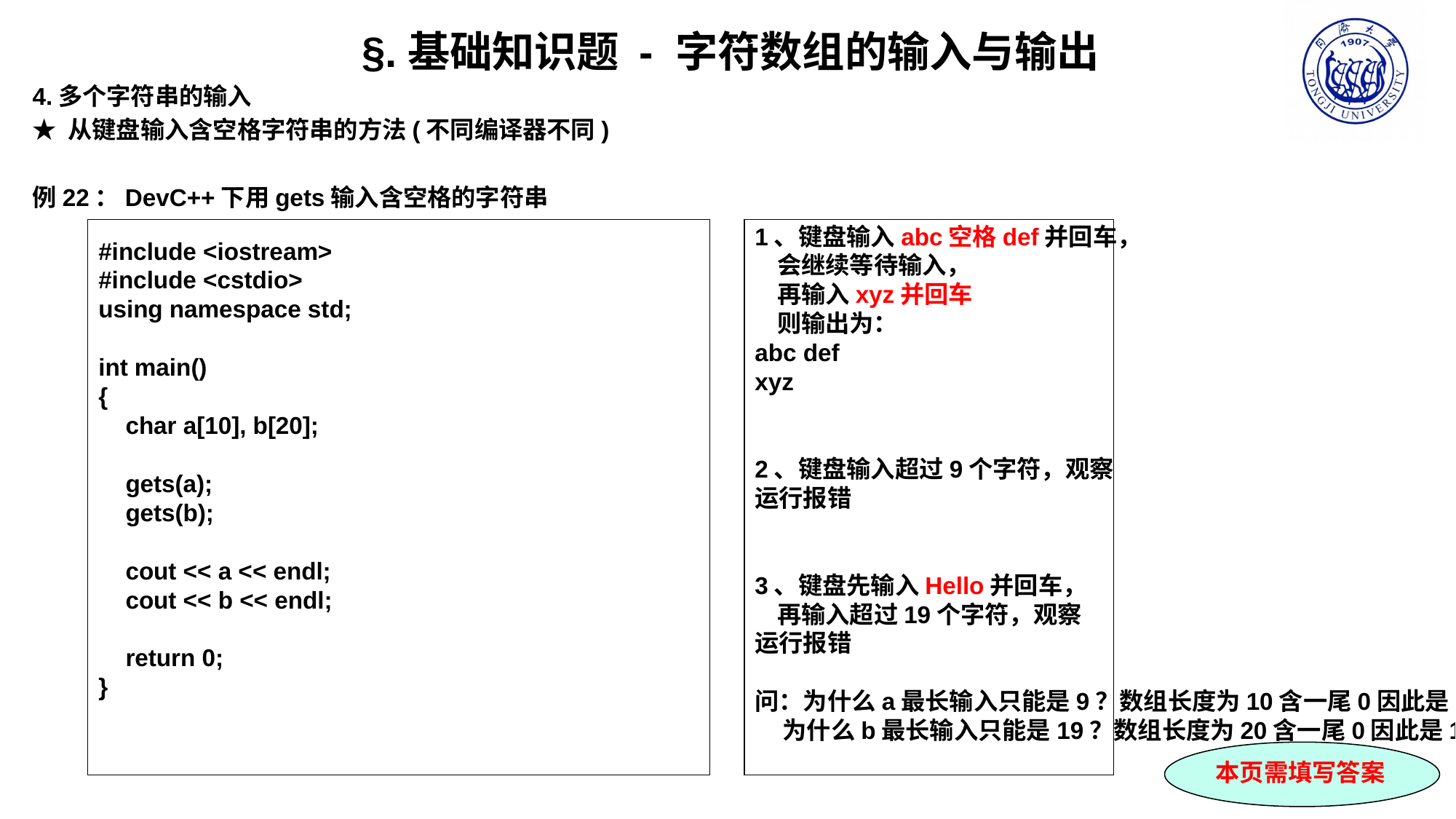

§.基础知识题 - 字符数组的输入与输出
4.多个字符串的输入
★ 从键盘输入含空格字符串的方法(不同编译器不同)

例22：DevC++下用gets输入含空格的字符串
#include <iostream>
#include <cstdio>
using namespace std;

int main()
{
    char a[10], b[20];

    gets(a);
    gets(b);

    cout << a << endl;
    cout << b << endl;

    return 0;
}

1、键盘输入abc空格def并回车，
   会继续等待输入，
   再输入xyz并回车
   则输出为：
abc def
xyz

2、键盘输入超过9个字符，观察
运行报错

3、键盘先输入Hello并回车，
   再输入超过19个字符，观察
运行报错

问：为什么a最长输入只能是9？数组长度为10含一尾0因此是9
    为什么b最长输入只能是19？数组长度为20含一尾0因此是19

本页需填写答案